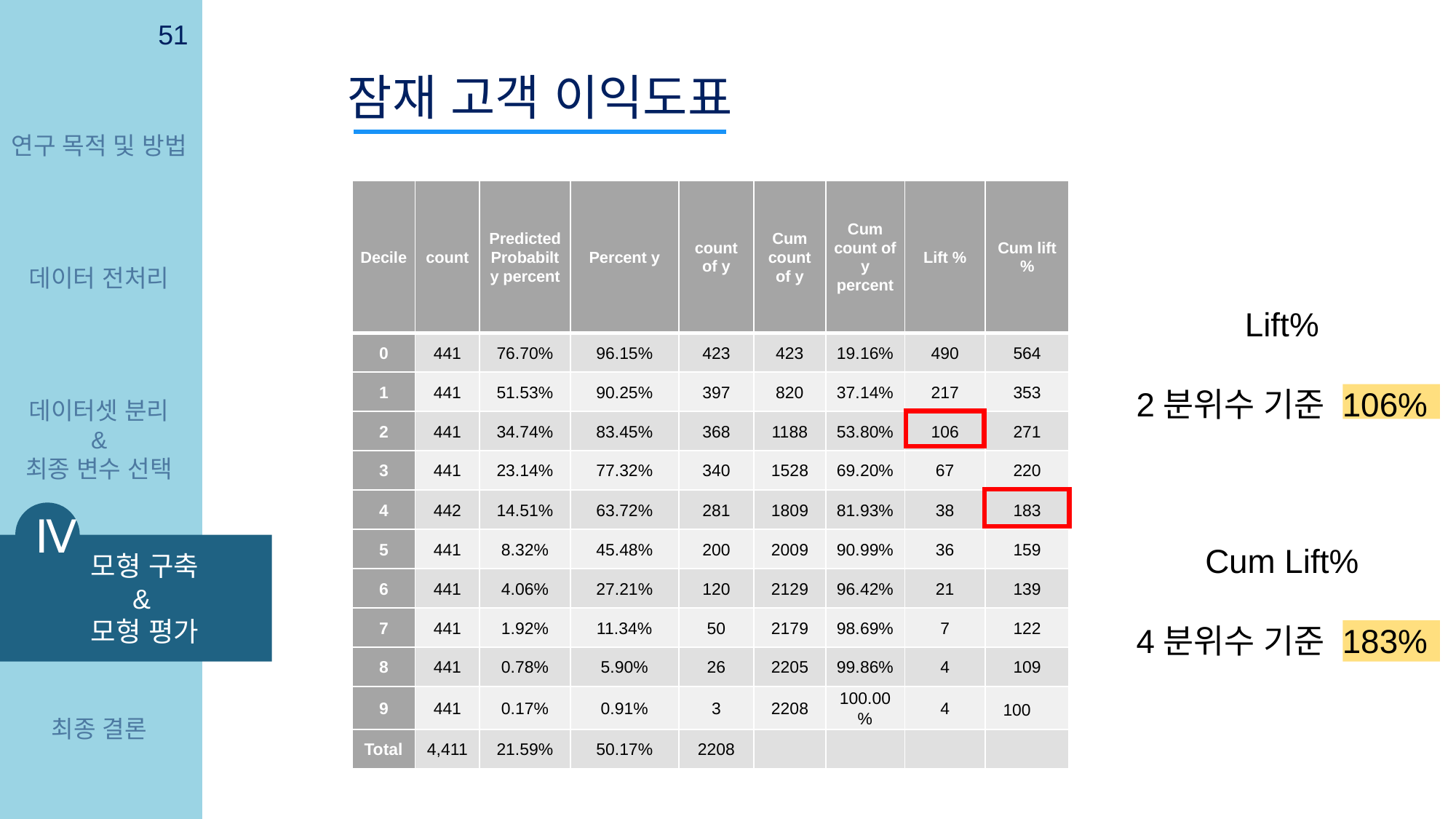

51
잠재 고객 이익도표
연구 목적 및 방법
| Decile | count | Predicted Probabilty percent | Percent y | count of y | Cum count of y | Cum count of y percent | Lift % | Cum lift % |
| --- | --- | --- | --- | --- | --- | --- | --- | --- |
| 0 | 441 | 76.70% | 96.15% | 423 | 423 | 19.16% | 490 | 564 |
| 1 | 441 | 51.53% | 90.25% | 397 | 820 | 37.14% | 217 | 353 |
| 2 | 441 | 34.74% | 83.45% | 368 | 1188 | 53.80% | 106 | 271 |
| 3 | 441 | 23.14% | 77.32% | 340 | 1528 | 69.20% | 67 | 220 |
| 4 | 442 | 14.51% | 63.72% | 281 | 1809 | 81.93% | 38 | 183 |
| 5 | 441 | 8.32% | 45.48% | 200 | 2009 | 90.99% | 36 | 159 |
| 6 | 441 | 4.06% | 27.21% | 120 | 2129 | 96.42% | 21 | 139 |
| 7 | 441 | 1.92% | 11.34% | 50 | 2179 | 98.69% | 7 | 122 |
| 8 | 441 | 0.78% | 5.90% | 26 | 2205 | 99.86% | 4 | 109 |
| 9 | 441 | 0.17% | 0.91% | 3 | 2208 | 100.00% | 4 | 100 |
| Total | 4,411 | 21.59% | 50.17% | 2208 |  |  |  |  |
데이터 전처리
Lift%

2분위수 기준 106%

데이터셋 분리
&
최종 변수 선택

Ⅳ
  모형 구축
  &
  모형 평가
Cum Lift%

4분위수 기준 183%

최종 결론